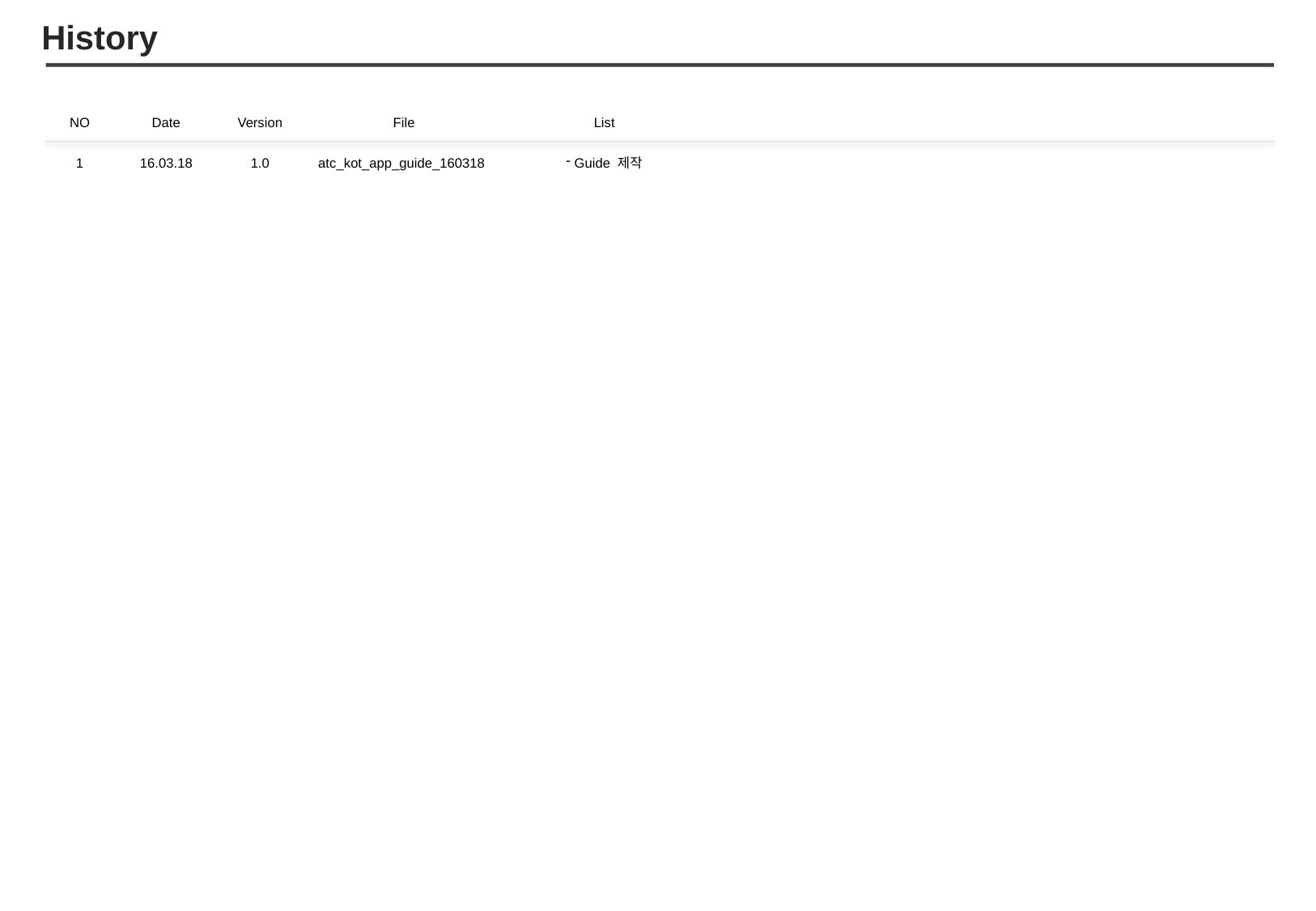

History

NO
Date
Version
File
List
1
16.03.18
1.0
atc_kot_app_guide_160318
 Guide 제작